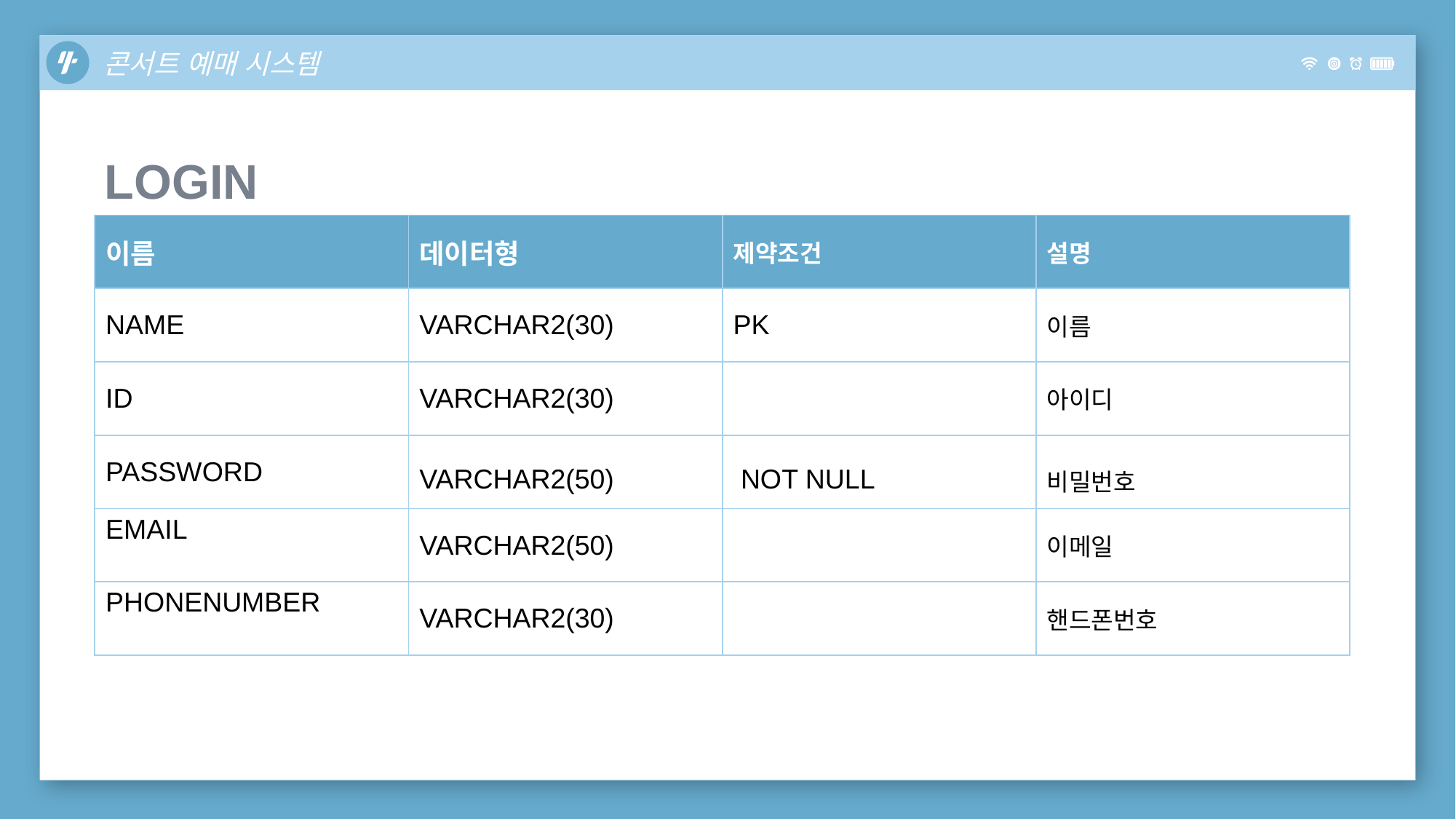

콘서트 예매 시스템

LOGIN
| 이름 | 데이터형 | 제약조건 | 설명 |
| --- | --- | --- | --- |
| NAME | VARCHAR2(30) | PK | 이름 |
| ID | VARCHAR2(30) |  | 아이디 |
| PASSWORD | VARCHAR2(50) | NOT NULL | 비밀번호 |
| EMAIL | VARCHAR2(50) |  | 이메일 |
| PHONENUMBER | VARCHAR2(30) |  | 핸드폰번호 |